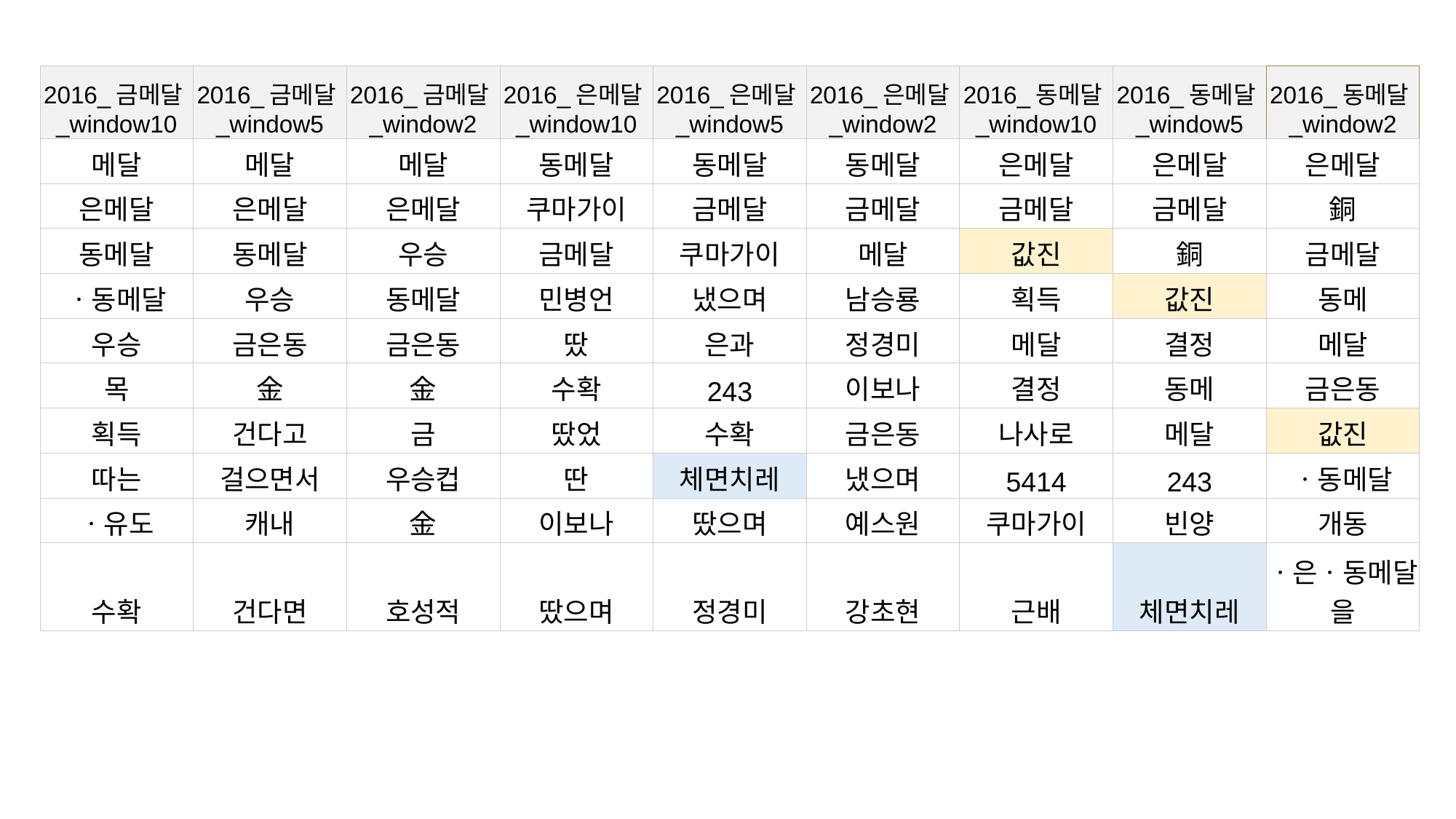

| 2016\_금메달\_window10 | 2016\_금메달\_window5 | 2016\_금메달\_window2 | 2016\_은메달\_window10 | 2016\_은메달\_window5 | 2016\_은메달\_window2 | 2016\_동메달\_window10 | 2016\_동메달\_window5 | 2016\_동메달\_window2 |
| --- | --- | --- | --- | --- | --- | --- | --- | --- |
| 메달 | 메달 | 메달 | 동메달 | 동메달 | 동메달 | 은메달 | 은메달 | 은메달 |
| 은메달 | 은메달 | 은메달 | 쿠마가이 | 금메달 | 금메달 | 금메달 | 금메달 | 銅 |
| 동메달 | 동메달 | 우승 | 금메달 | 쿠마가이 | 메달 | 값진 | 銅 | 금메달 |
| ㆍ동메달 | 우승 | 동메달 | 민병언 | 냈으며 | 남승룡 | 획득 | 값진 | 동메 |
| 우승 | 금은동 | 금은동 | 땄 | 은과 | 정경미 | 메달 | 결정 | 메달 |
| 목 | 金 | 金 | 수확 | 243 | 이보나 | 결정 | 동메 | 금은동 |
| 획득 | 건다고 | 금 | 땄었 | 수확 | 금은동 | 나사로 | 메달 | 값진 |
| 따는 | 걸으면서 | 우승컵 | 딴 | 체면치레 | 냈으며 | 5414 | 243 | ㆍ동메달 |
| ㆍ유도 | 캐내 | 金 | 이보나 | 땄으며 | 예스원 | 쿠마가이 | 빈양 | 개동 |
| 수확 | 건다면 | 호성적 | 땄으며 | 정경미 | 강초현 | 근배 | 체면치레 | ㆍ은ㆍ동메달을 |